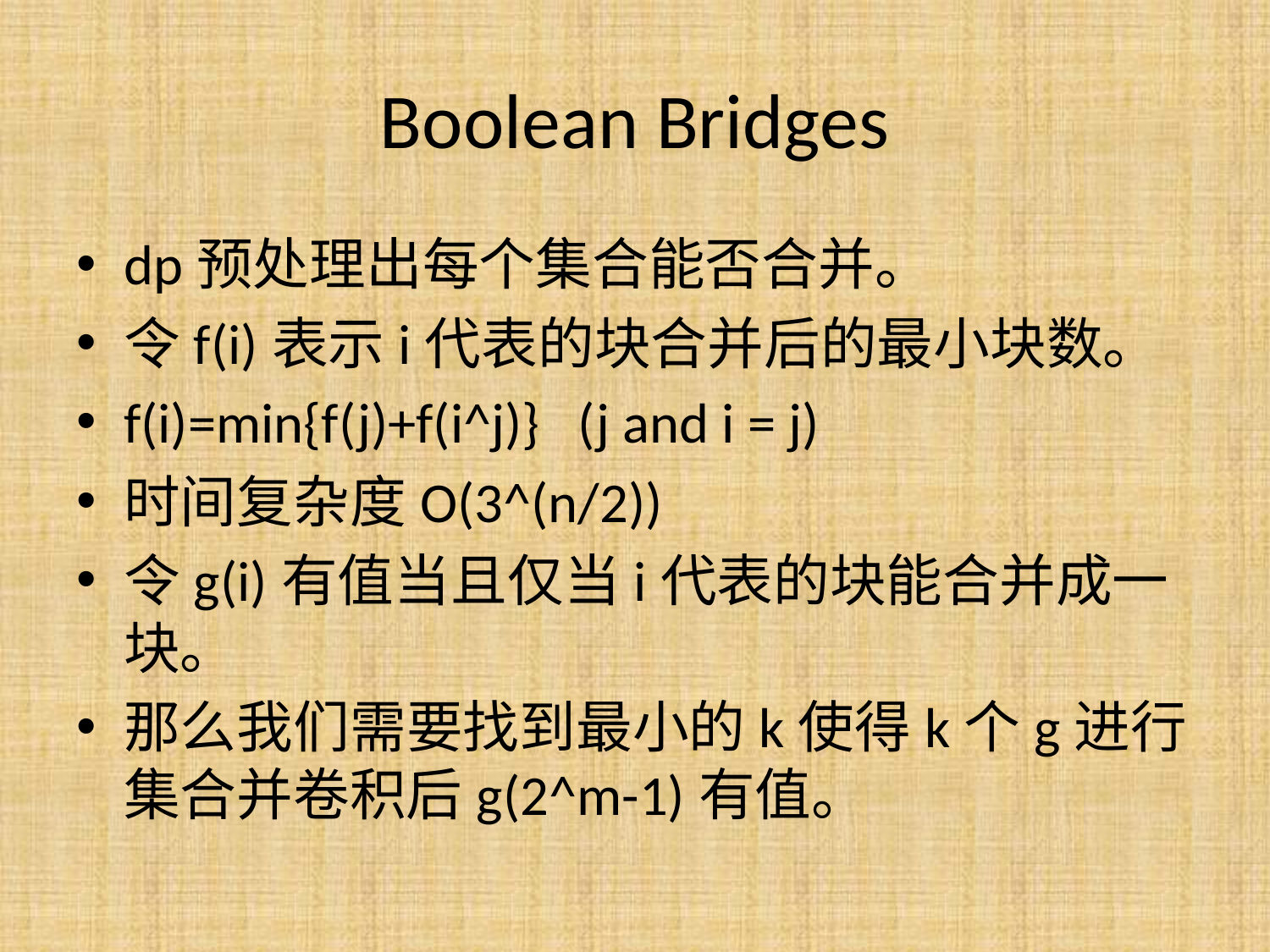

# Boolean Bridges
dp预处理出每个集合能否合并。
令f(i)表示i代表的块合并后的最小块数。
f(i)=min{f(j)+f(i^j)}   (j and i = j)
时间复杂度O(3^(n/2))
令g(i)有值当且仅当i代表的块能合并成一块。
那么我们需要找到最小的k使得k个g进行集合并卷积后g(2^m-1)有值。